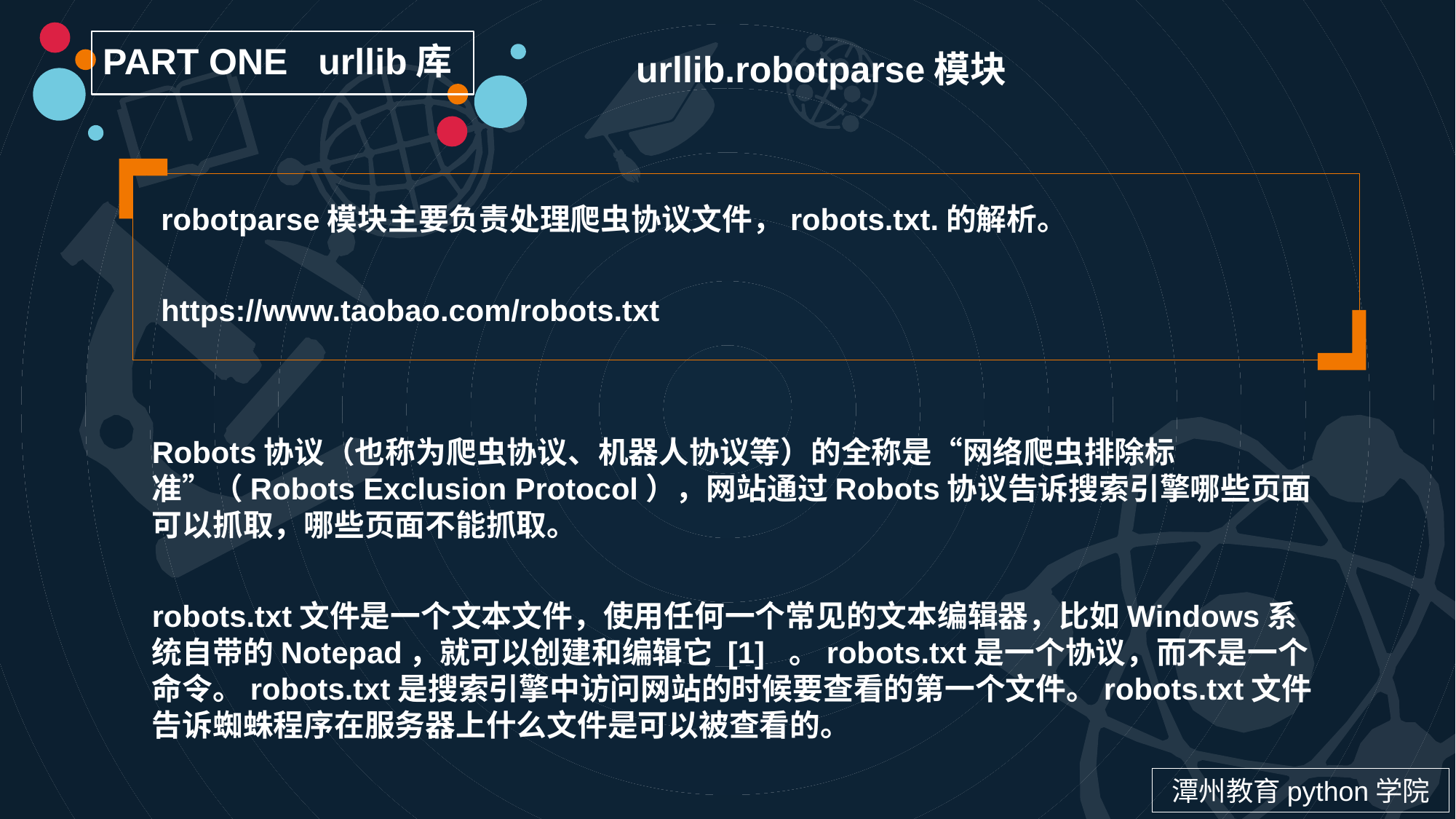

PART ONE   urllib库
urllib.robotparse模块

robotparse模块主要负责处理爬虫协议文件，robots.txt.的解析。

https://www.taobao.com/robots.txt

Robots协议（也称为爬虫协议、机器人协议等）的全称是“网络爬虫排除标准”（Robots Exclusion Protocol），网站通过Robots协议告诉搜索引擎哪些页面可以抓取，哪些页面不能抓取。

robots.txt文件是一个文本文件，使用任何一个常见的文本编辑器，比如Windows系统自带的Notepad，就可以创建和编辑它 [1]  。robots.txt是一个协议，而不是一个命令。robots.txt是搜索引擎中访问网站的时候要查看的第一个文件。robots.txt文件告诉蜘蛛程序在服务器上什么文件是可以被查看的。
潭州教育python学院